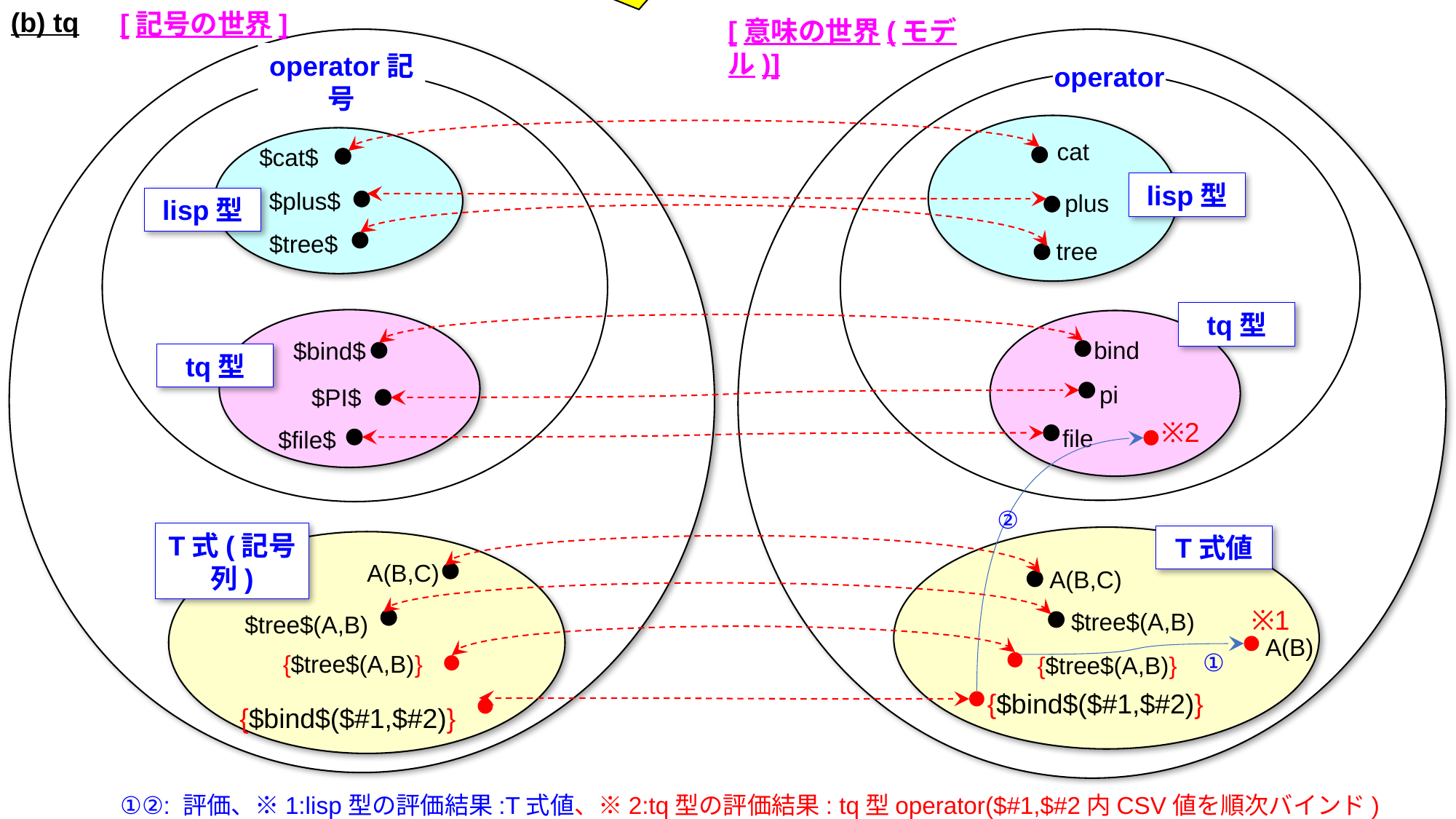

(b) tq
後続T式を作用対象にするかはoperator依存のはず。
①②において、評価結果がなにになるかもoperatorの自由。

=>operatorのlisp型/tq型の区別をなくす方式について検討(★)。

[記号の世界]
[意味の世界(モデル)]

operator
operator記号

cat
$cat$

lisp型
$plus$
plus
lisp型

$tree$
tree

tq型

bind
$bind$

tq型
pi
$PI$

※2
file
$file$

②
T式値

T式(記号列)
A(B,C)
A(B,C)

※1
$tree$(A,B)
$tree$(A,B)

A(B)

①
{$tree$(A,B)}
{$tree$(A,B)}

{$bind$($#1,$#2)}

{$bind$($#1,$#2)}

①②: 評価、※1:lisp型の評価結果:T式値、※2:tq型の評価結果: tq型operator($#1,$#2内CSV値を順次バインド)